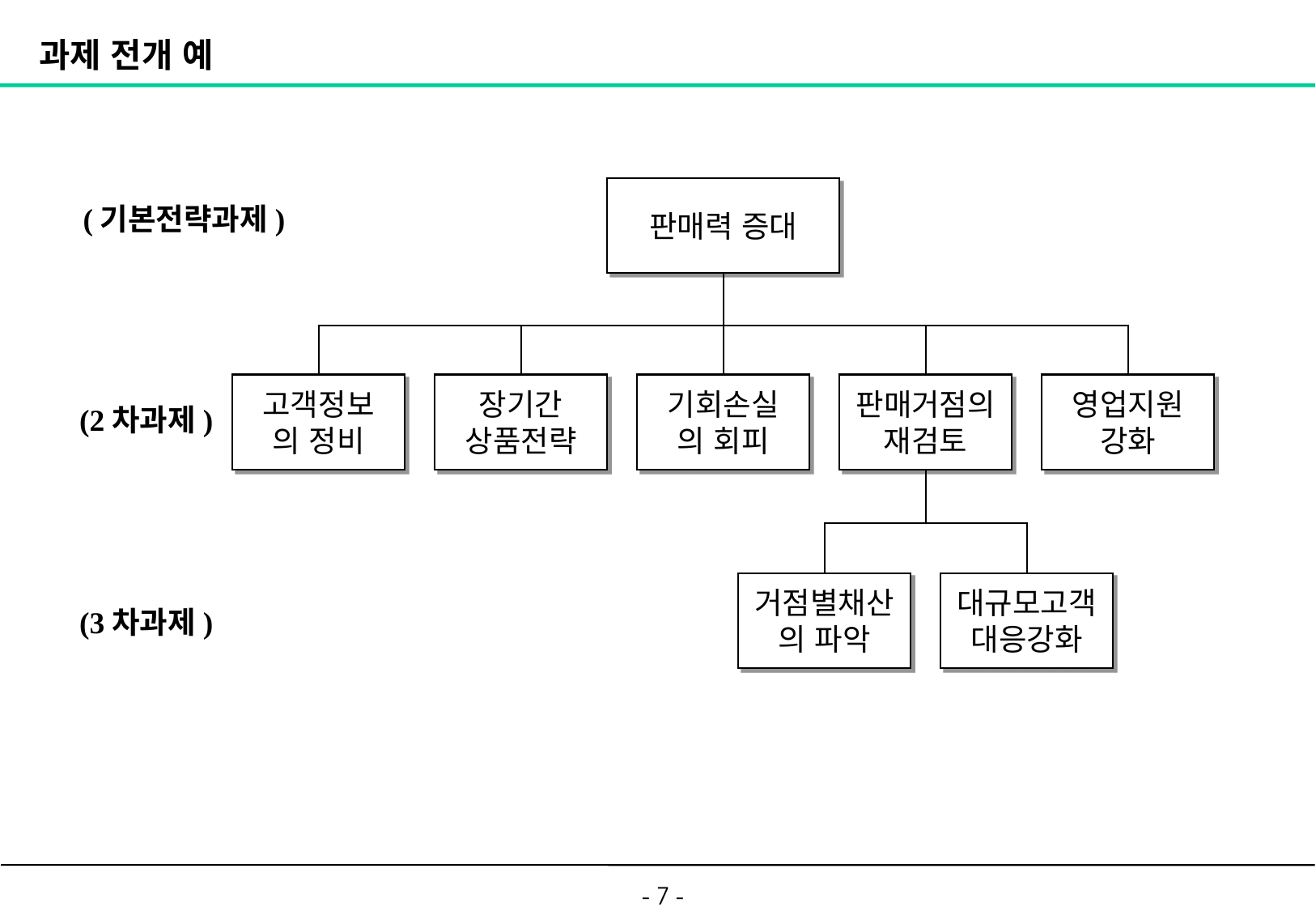

# 과제 전개 예
판매력 증대
(기본전략과제)
고객정보
의 정비
장기간
상품전략
기회손실
의 회피
판매거점의
재검토
영업지원
강화
(2차과제)
거점별채산
의 파악
대규모고객
대응강화
(3차과제)
- 7 -